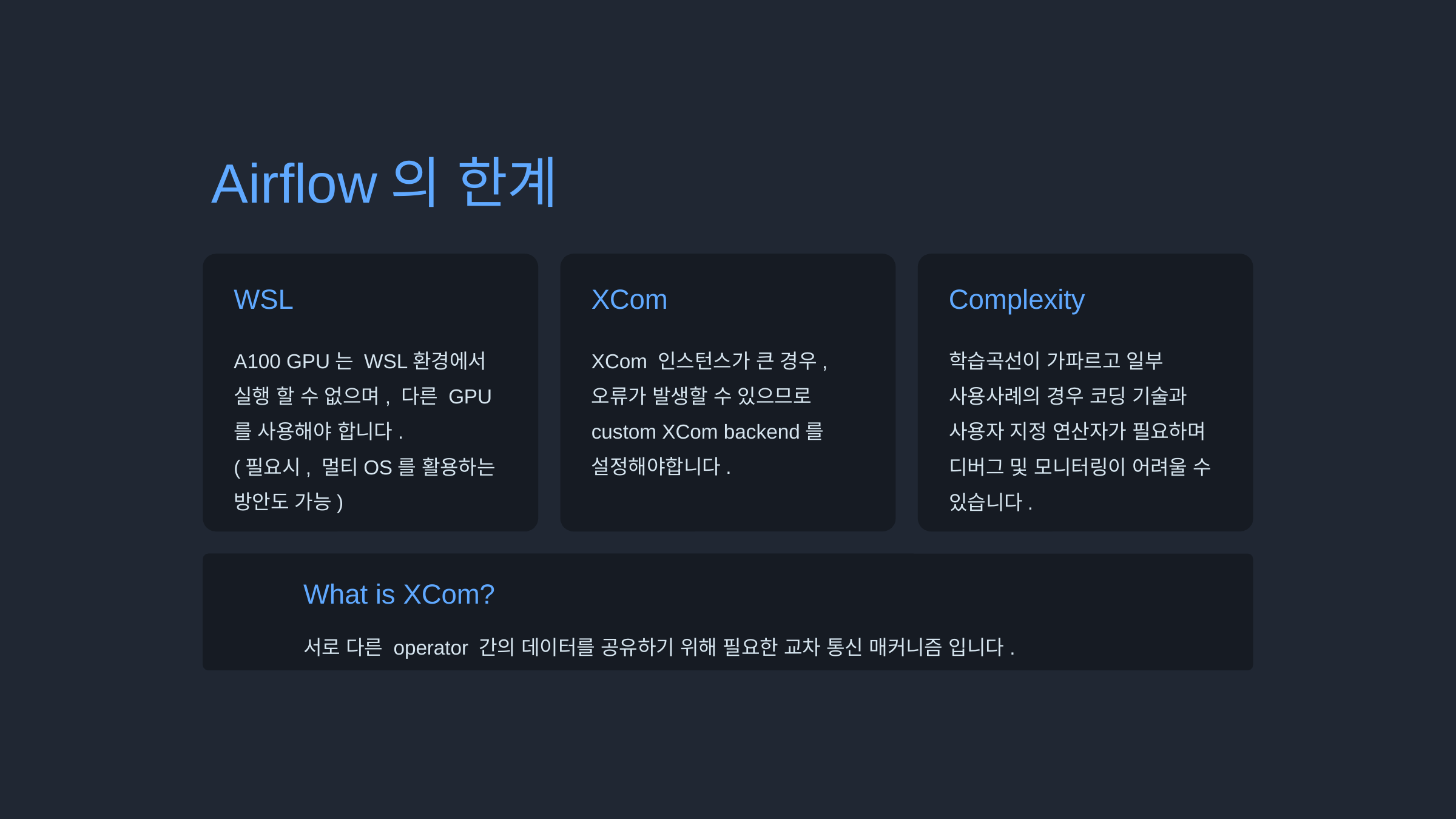

Airflow의 한계

WSL
XCom
Complexity
A100 GPU는 WSL환경에서 실행 할 수 없으며, 다른 GPU를 사용해야 합니다.
(필요시, 멀티OS를 활용하는 방안도 가능)
XCom 인스턴스가 큰 경우, 오류가 발생할 수 있으므로 custom XCom backend를 설정해야합니다.
학습곡선이 가파르고 일부 사용사례의 경우 코딩 기술과 사용자 지정 연산자가 필요하며 디버그 및 모니터링이 어려울 수 있습니다.

What is XCom?
서로 다른 operator 간의 데이터를 공유하기 위해 필요한 교차 통신 매커니즘 입니다.